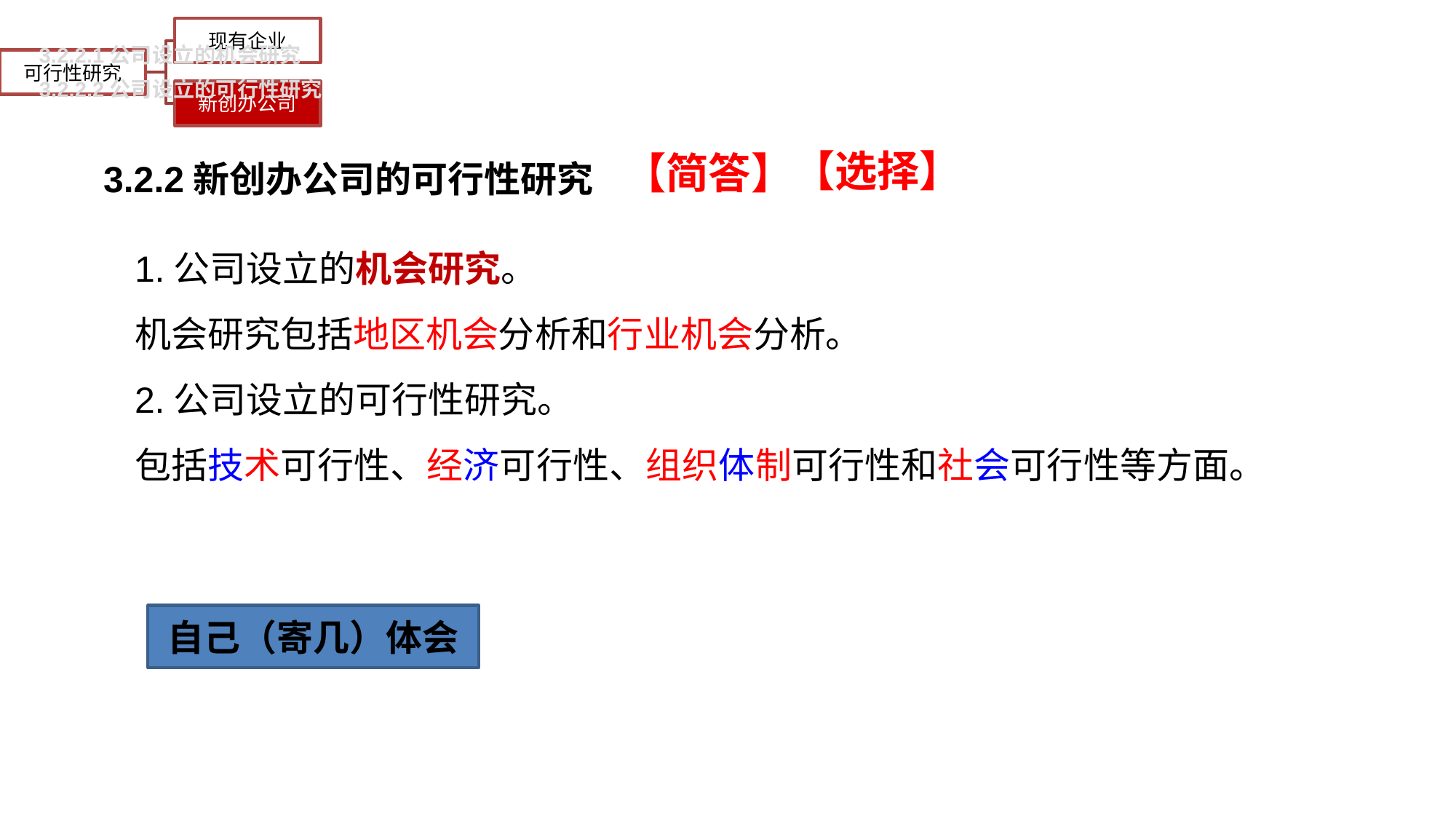

可行性研究
现有企业
新创办公司
3.2.2.1公司设立的机会研究
3.2.2.2公司设立的可行性研究
3.2.2新创办公司的可行性研究

【选择】
【简答】
1.公司设立的机会研究。
机会研究包括地区机会分析和行业机会分析。
2.公司设立的可行性研究。
包括技术可行性、经济可行性、组织体制可行性和社会可行性等方面。
自己（寄几）体会